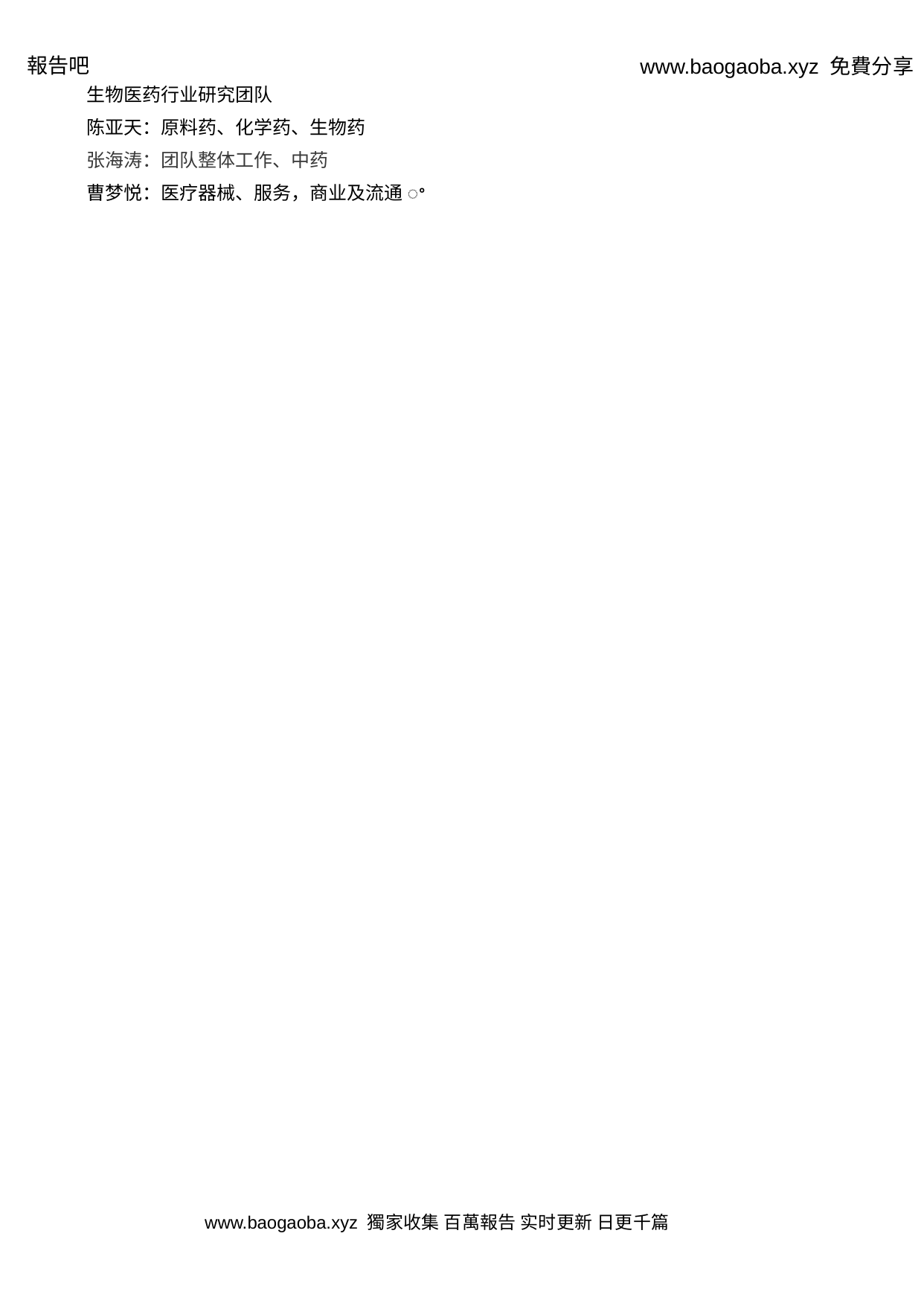

報告吧
www.baogaoba.xyz 免費分享
生物医药行业研究团队
陈亚天：原料药、化学药、生物药
张海涛：团队整体工作、中药
曹梦悦：医疗器械、服务，商业及流通ꢀ
www.baogaoba.xyz 獨家收集 百萬報告 实时更新 日更千篇